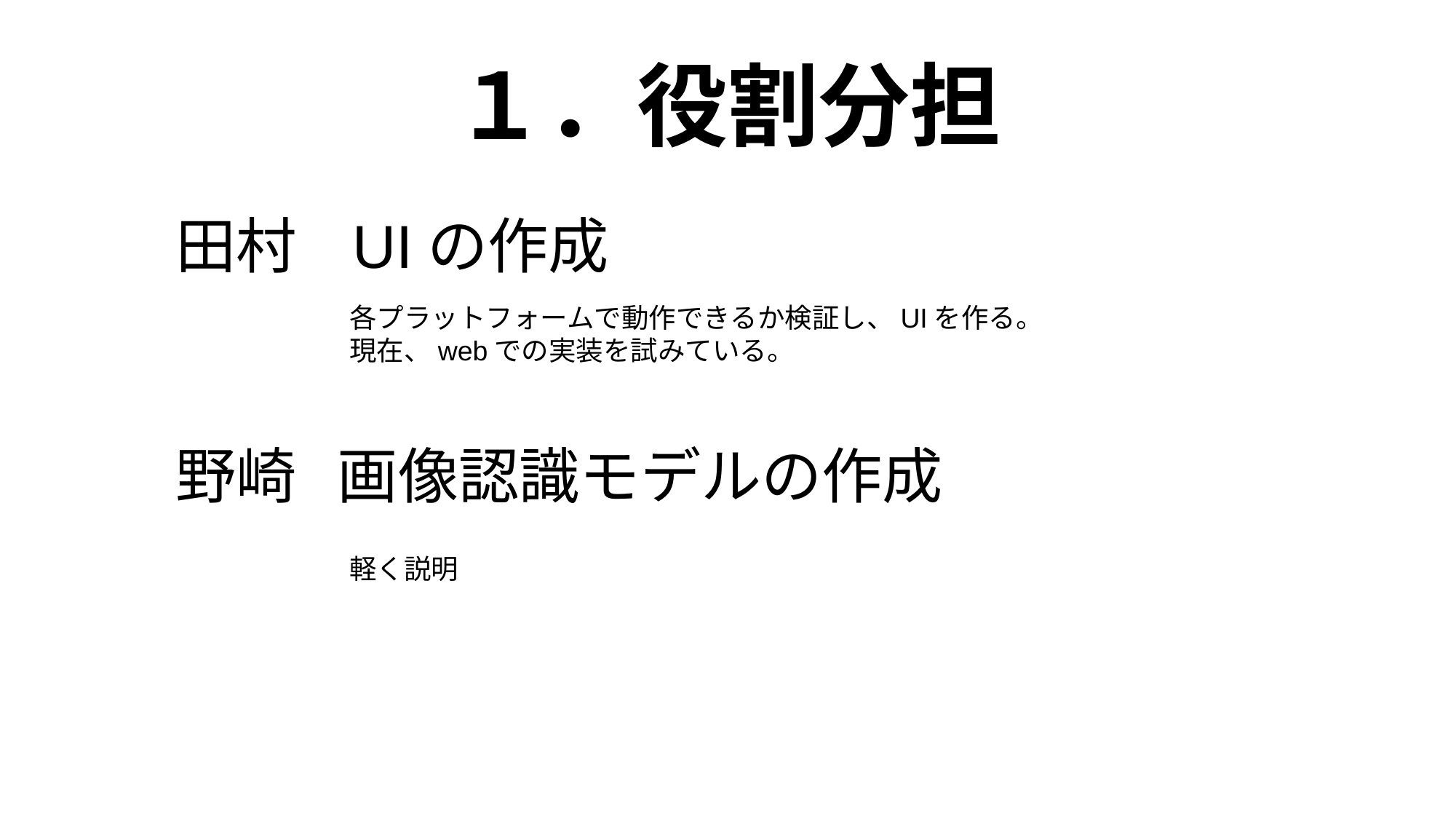

１．役割分担
田村   UIの作成
各プラットフォームで動作できるか検証し、UIを作る。
現在、webでの実装を試みている。
野崎   画像認識モデルの作成
軽く説明